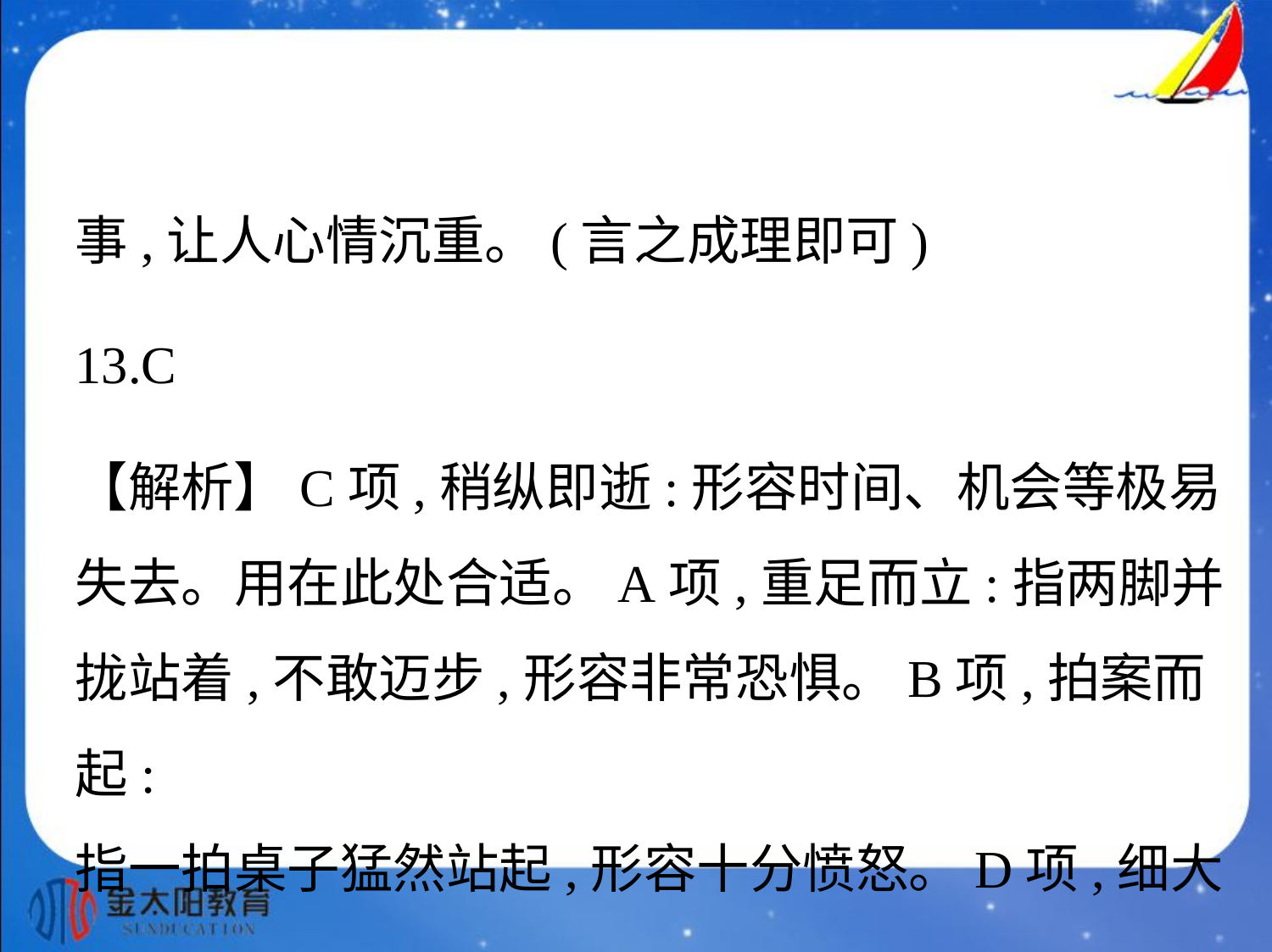

事,让人心情沉重。(言之成理即可)
13.C
【解析】C项,稍纵即逝:形容时间、机会等极易
失去。用在此处合适。A项,重足而立:指两脚并
拢站着,不敢迈步,形容非常恐惧。B项,拍案而起:
指一拍桌子猛然站起,形容十分愤怒。D项,细大